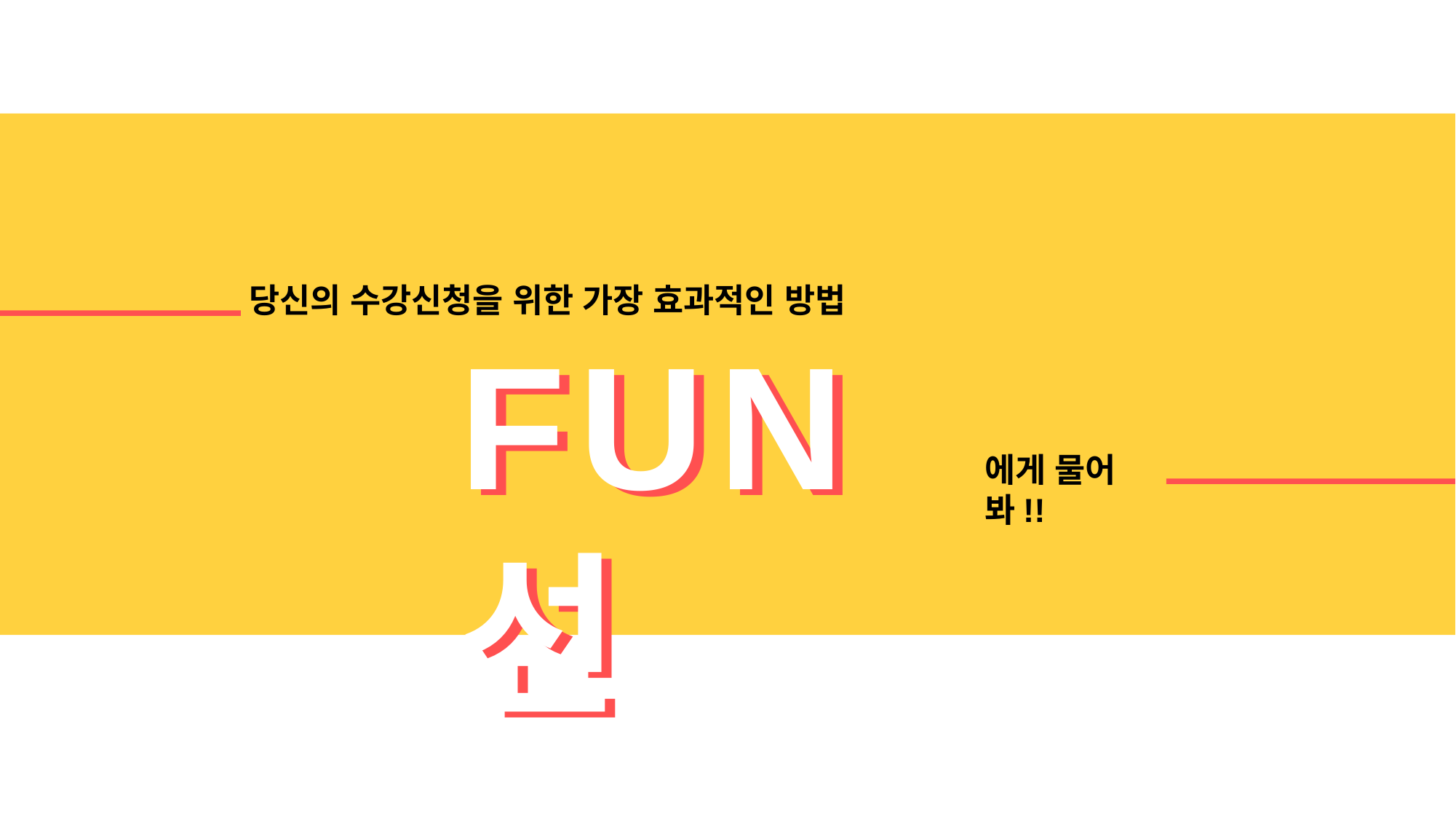

당신의 수강신청을 위한 가장 효과적인 방법
FUN선
FUN선

에게 물어봐!!